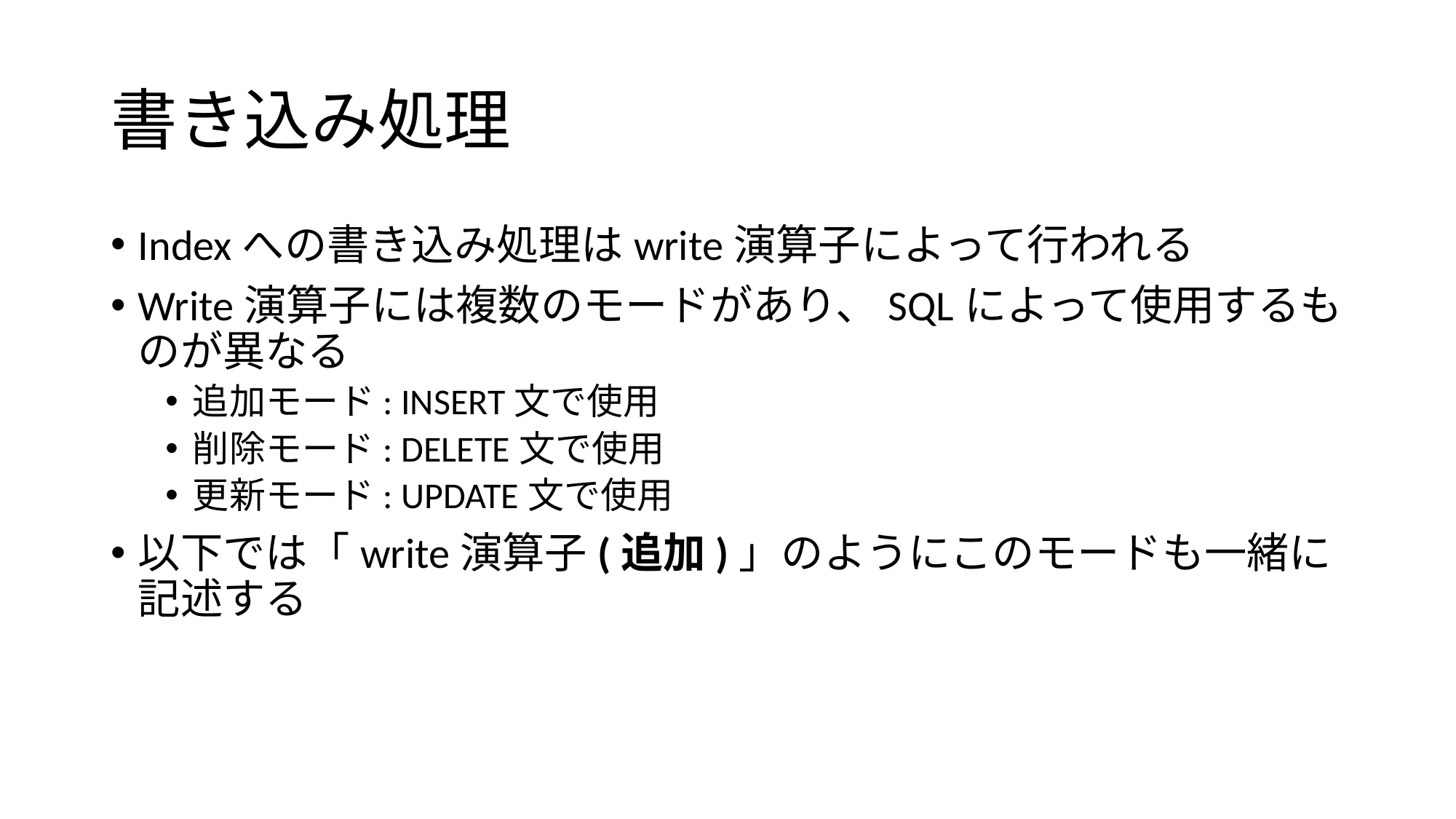

# 書き込み処理
Indexへの書き込み処理はwrite演算子によって行われる
Write演算子には複数のモードがあり、SQLによって使用するものが異なる
追加モード: INSERT文で使用
削除モード: DELETE文で使用
更新モード: UPDATE文で使用
以下では「write演算子(追加)」のようにこのモードも一緒に記述する